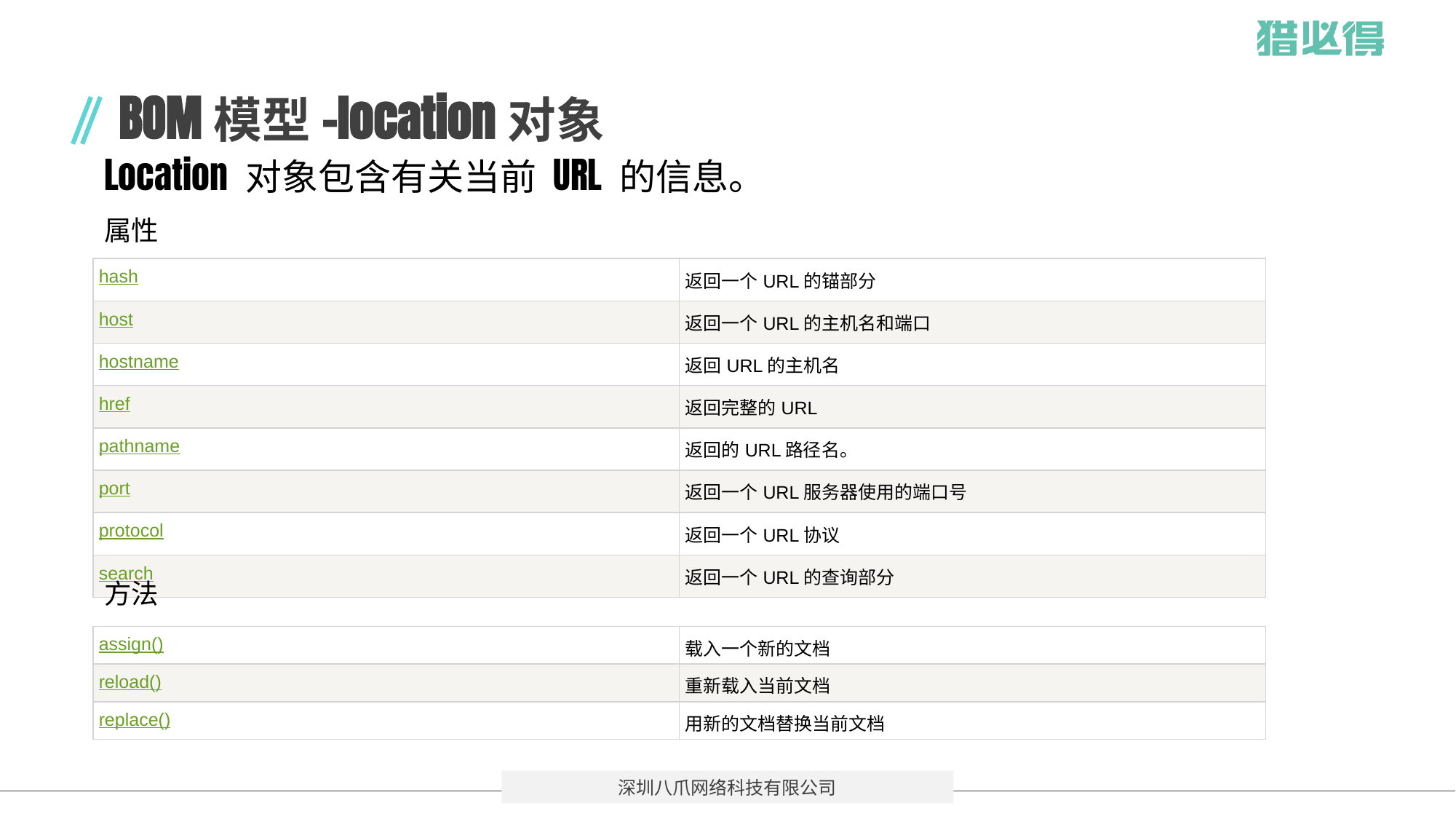

# BOM模型-location对象
Location 对象包含有关当前 URL 的信息。
属性
| hash | 返回一个URL的锚部分 |
| --- | --- |
| host | 返回一个URL的主机名和端口 |
| hostname | 返回URL的主机名 |
| href | 返回完整的URL |
| pathname | 返回的URL路径名。 |
| port | 返回一个URL服务器使用的端口号 |
| protocol | 返回一个URL协议 |
| search | 返回一个URL的查询部分 |
方法
| assign() | 载入一个新的文档 |
| --- | --- |
| reload() | 重新载入当前文档 |
| replace() | 用新的文档替换当前文档 |